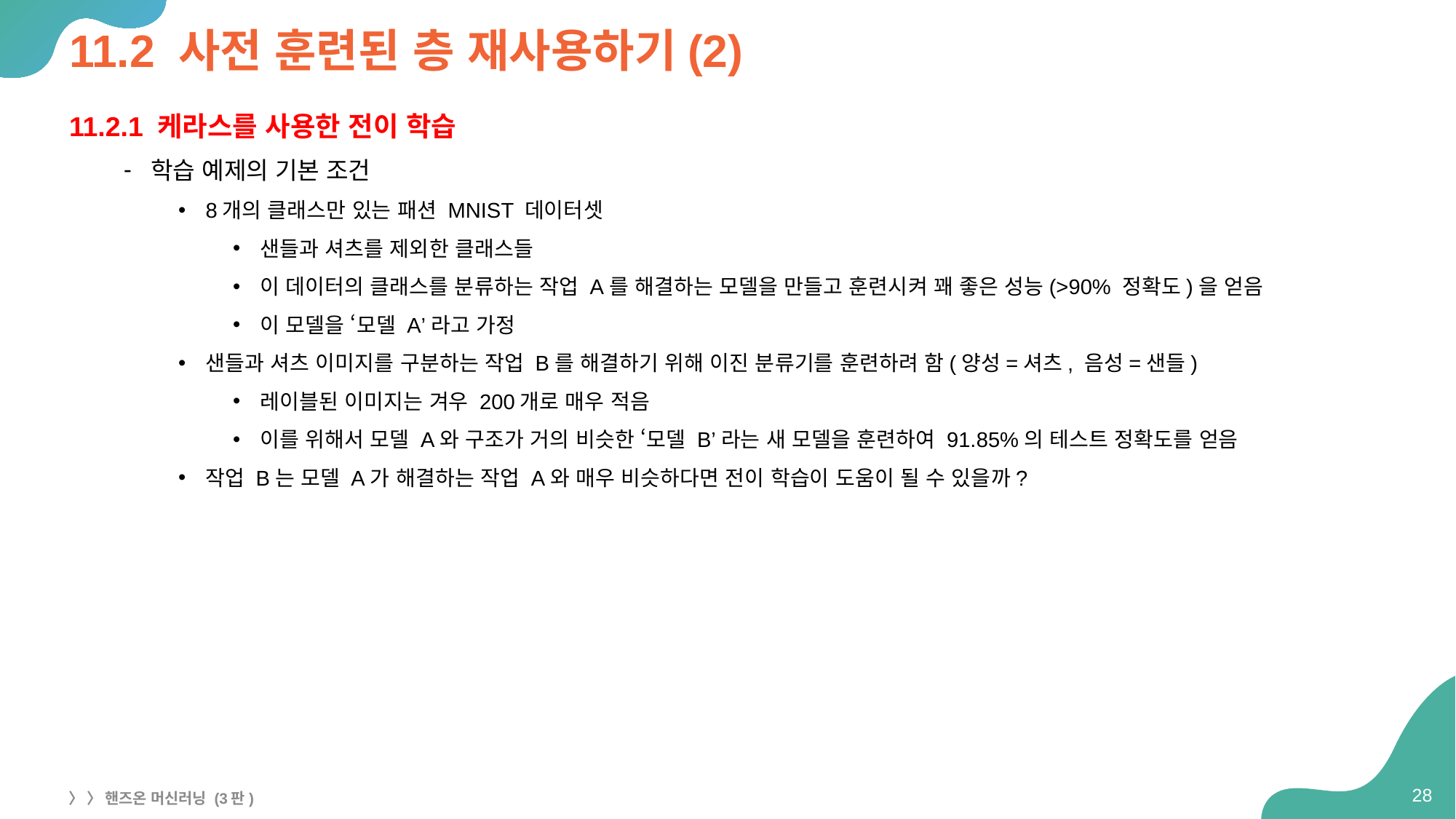

# 11.2 사전 훈련된 층 재사용하기(2)
11.2.1 케라스를 사용한 전이 학습
학습 예제의 기본 조건
8개의 클래스만 있는 패션 MNIST 데이터셋
샌들과 셔츠를 제외한 클래스들
이 데이터의 클래스를 분류하는 작업 A를 해결하는 모델을 만들고 훈련시켜 꽤 좋은 성능(>90% 정확도)을 얻음
이 모델을 ‘모델 A’라고 가정
샌들과 셔츠 이미지를 구분하는 작업 B를 해결하기 위해 이진 분류기를 훈련하려 함(양성=셔츠, 음성=샌들)
레이블된 이미지는 겨우 200개로 매우 적음
이를 위해서 모델 A와 구조가 거의 비슷한 ‘모델 B’라는 새 모델을 훈련하여 91.85%의 테스트 정확도를 얻음
작업 B는 모델 A가 해결하는 작업 A와 매우 비슷하다면 전이 학습이 도움이 될 수 있을까?
28
〉 〉 핸즈온 머신러닝 (3판)